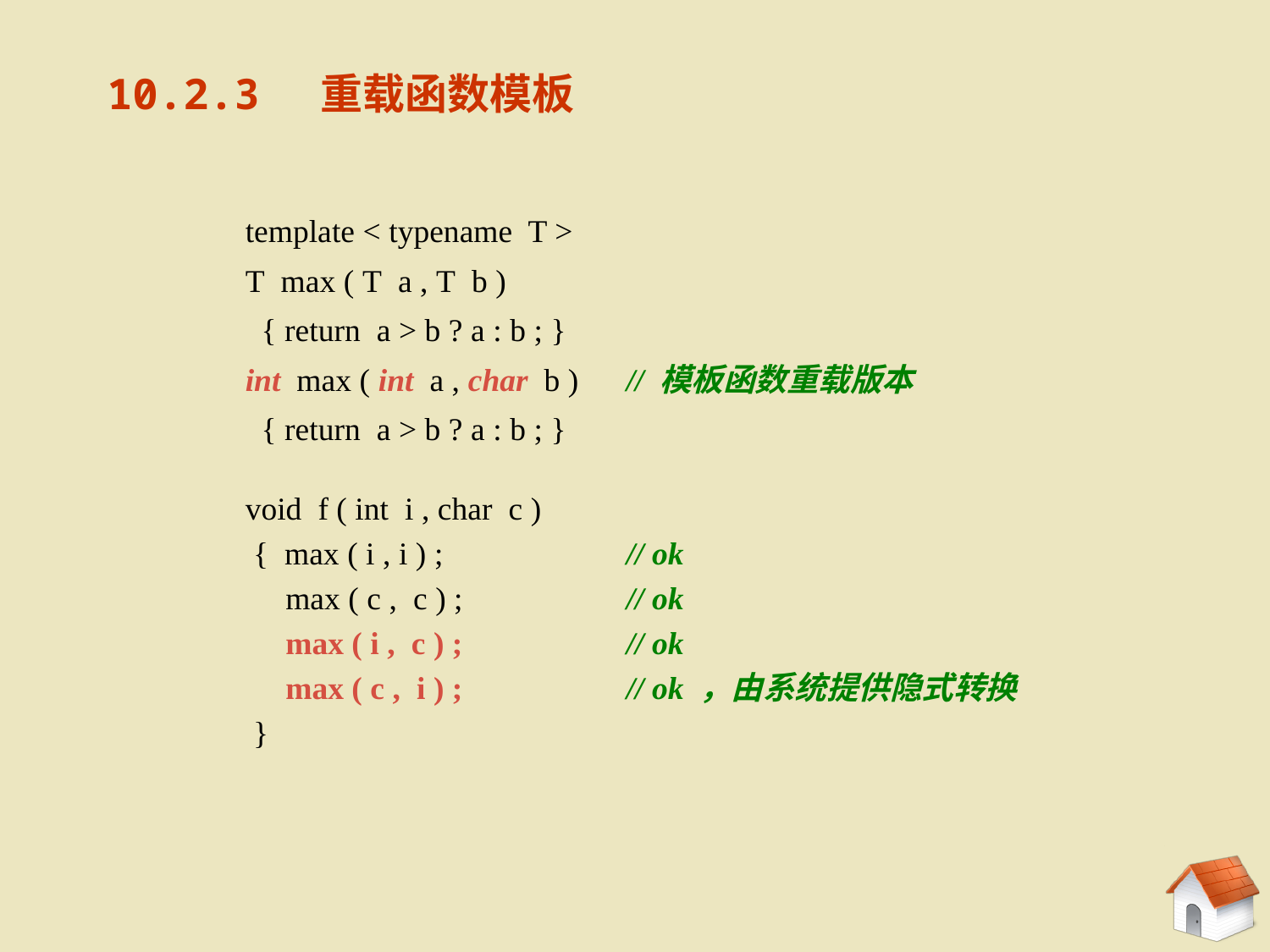

10.2.3  重载函数模板
10.2.3  重载函数模板
template < typename  T >
T  max ( T  a , T  b )
  { return  a > b ? a : b ; }
int  max ( int  a , char  b )	// 模板函数重载版本
  { return  a > b ? a : b ; }
void  f ( int  i , char  c )
 {  max ( i , i ) ;		// ok
     max ( c ,  c ) ;		// ok
     max ( i ,  c ) ;		// ok
     max ( c ,  i ) ;		// ok ，由系统提供隐式转换
 }